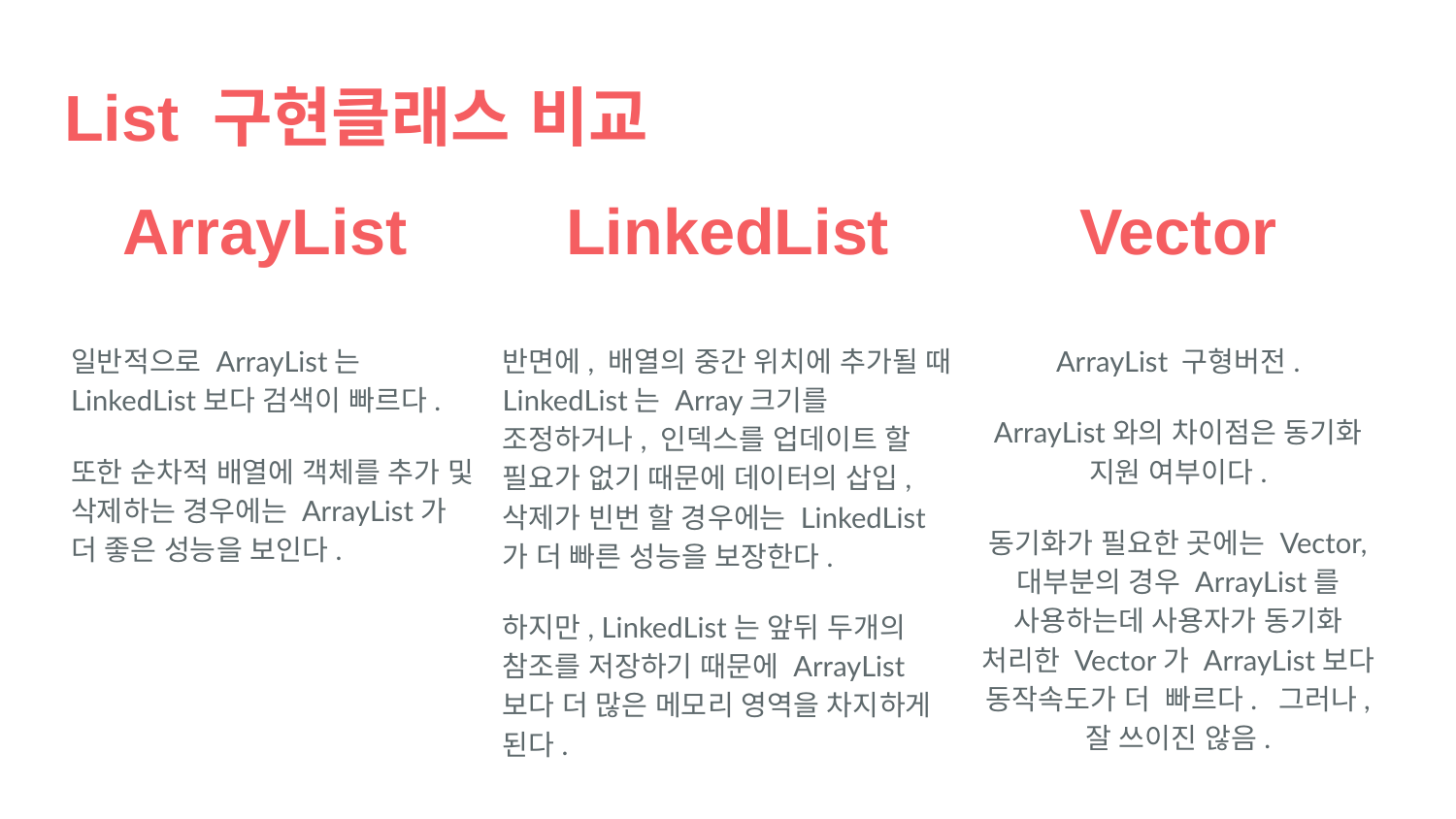

# List 구현클래스 비교
ArrayList

일반적으로 ArrayList는 LinkedList보다 검색이 빠르다.
또한 순차적 배열에 객체를 추가 및 삭제하는 경우에는 ArrayList가 더 좋은 성능을 보인다.
LinkedList

반면에, 배열의 중간 위치에 추가될 때 LinkedList는 Array크기를 조정하거나, 인덱스를 업데이트 할 필요가 없기 때문에 데이터의 삽입, 삭제가 빈번 할 경우에는 LinkedList가 더 빠른 성능을 보장한다.
하지만, LinkedList는 앞뒤 두개의 참조를 저장하기 때문에 ArrayList보다 더 많은 메모리 영역을 차지하게 된다.

Vector

ArrayList 구형버전.
ArrayList와의 차이점은 동기화 지원 여부이다.
동기화가 필요한 곳에는 Vector, 대부분의 경우 ArrayList를 사용하는데 사용자가 동기화 처리한 Vector가 ArrayList보다 동작속도가 더  빠르다.  그러나, 잘 쓰이진 않음.